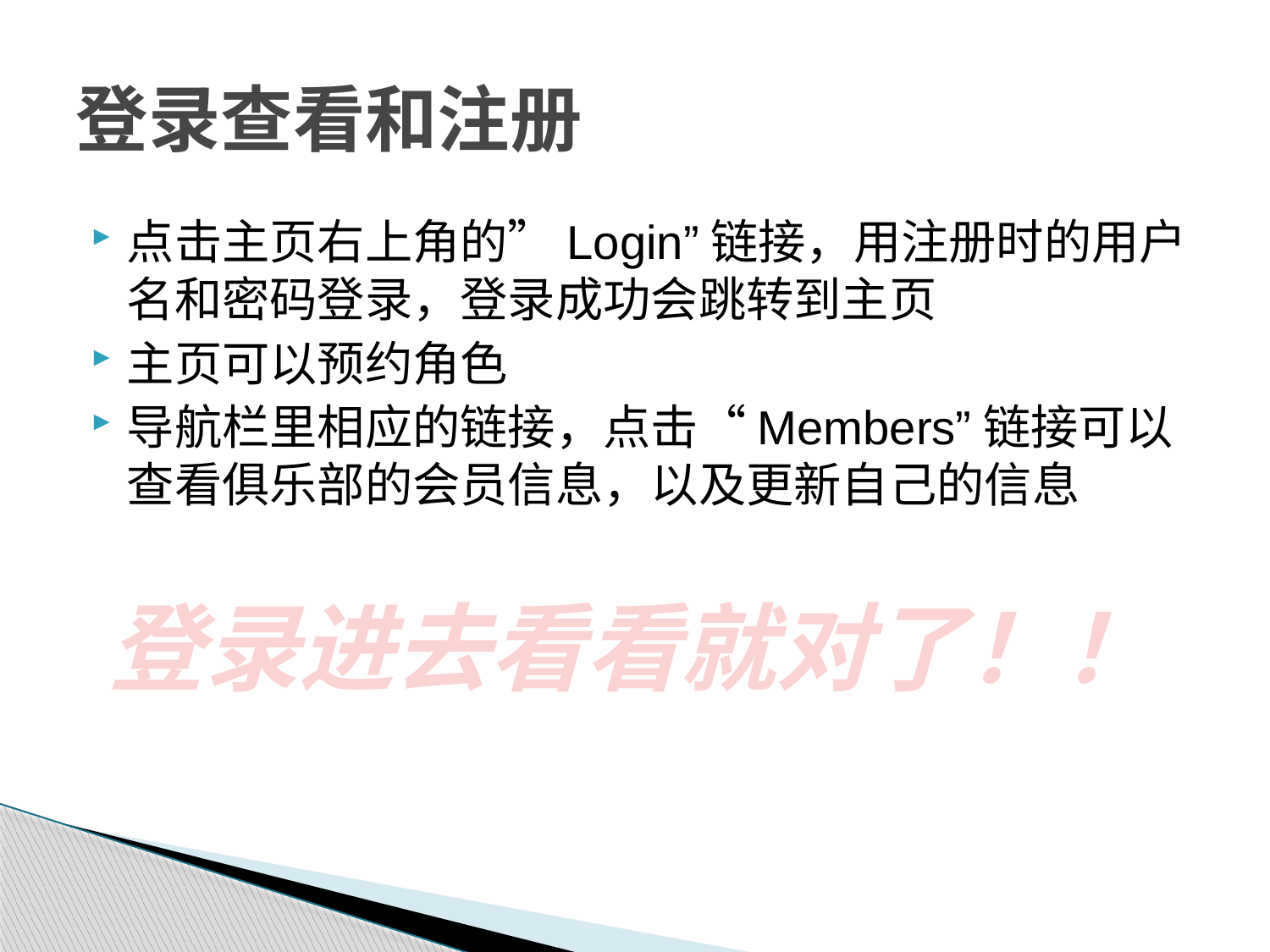

# 登录查看和注册
点击主页右上角的”Login”链接，用注册时的用户名和密码登录，登录成功会跳转到主页
主页可以预约角色
导航栏里相应的链接，点击“Members”链接可以查看俱乐部的会员信息，以及更新自己的信息

登录进去看看就对了！！